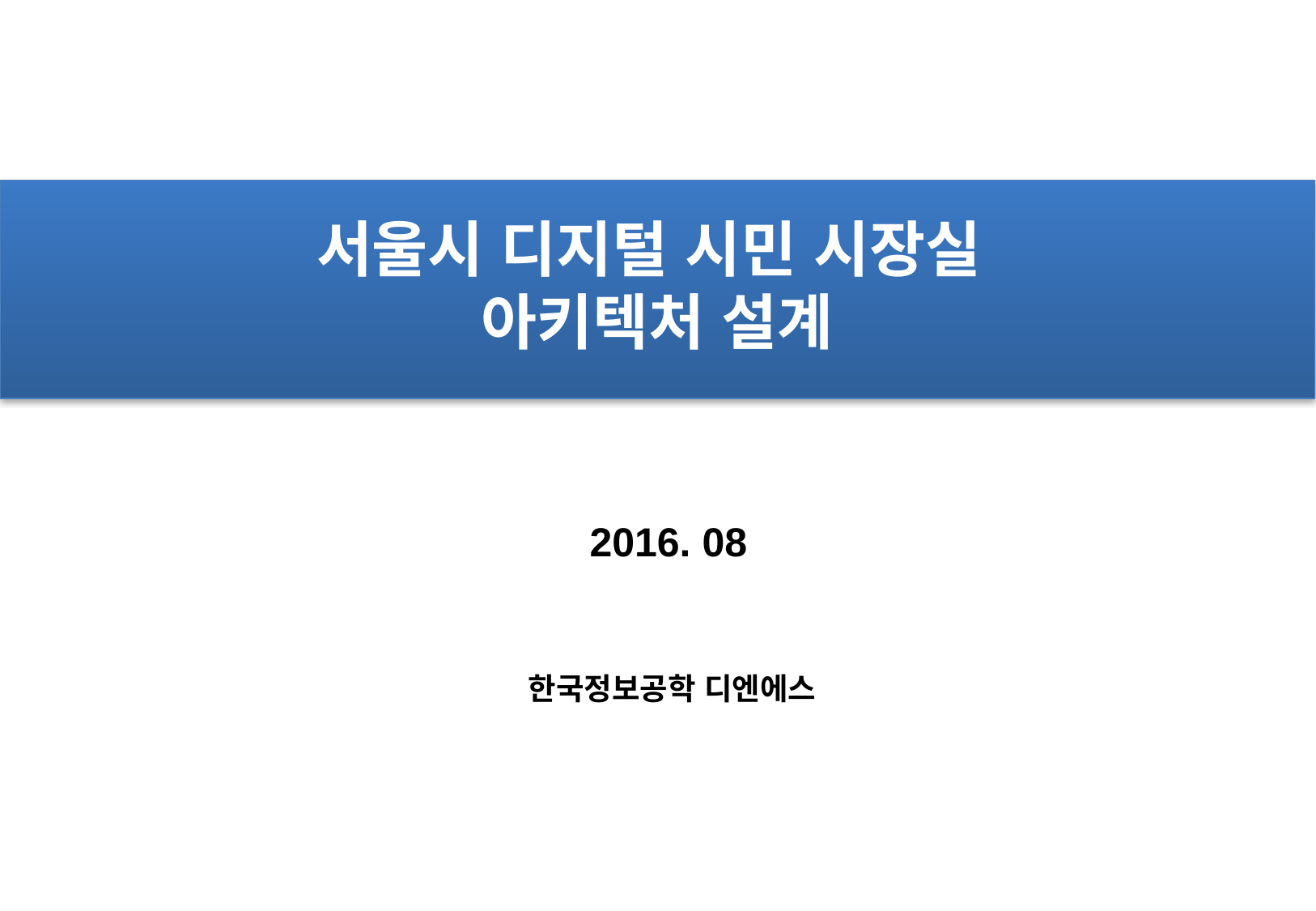

서울시 디지털 시민 시장실
아키텍처 설계

2016. 08

한국정보공학 디엔에스